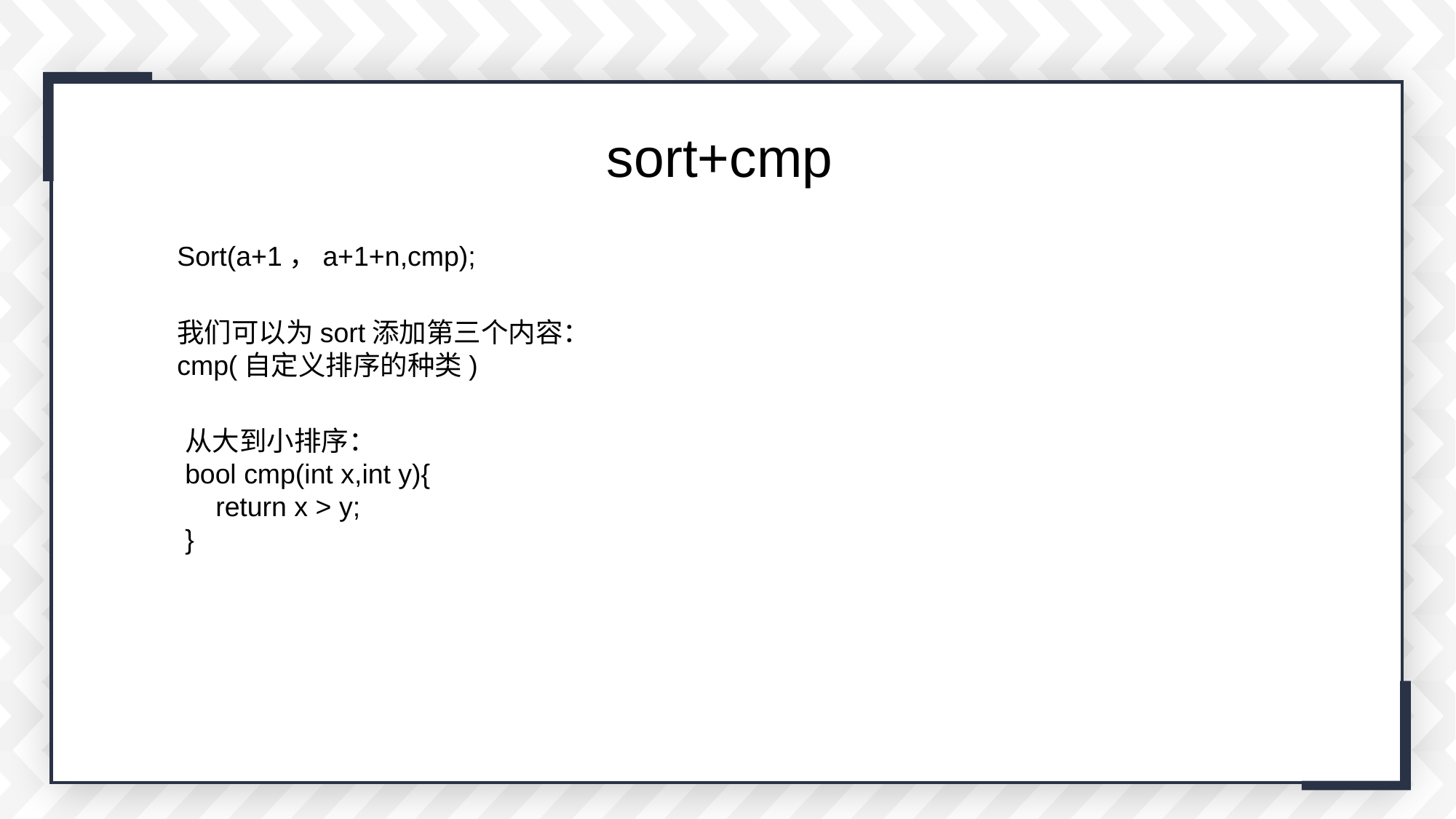

sort+cmp
Sort(a+1，a+1+n,cmp);

输入
标题
我们可以为sort添加第三个内容：
cmp(自定义排序的种类)
从大到小排序：
bool cmp(int x,int y){
    return x > y;
}
点击在此录入上述图表的综合描述说明，在此录入上述图表的综合描述说明。在此录入上述图表的综合描述说明，在此录入上述图表的综合描述说明